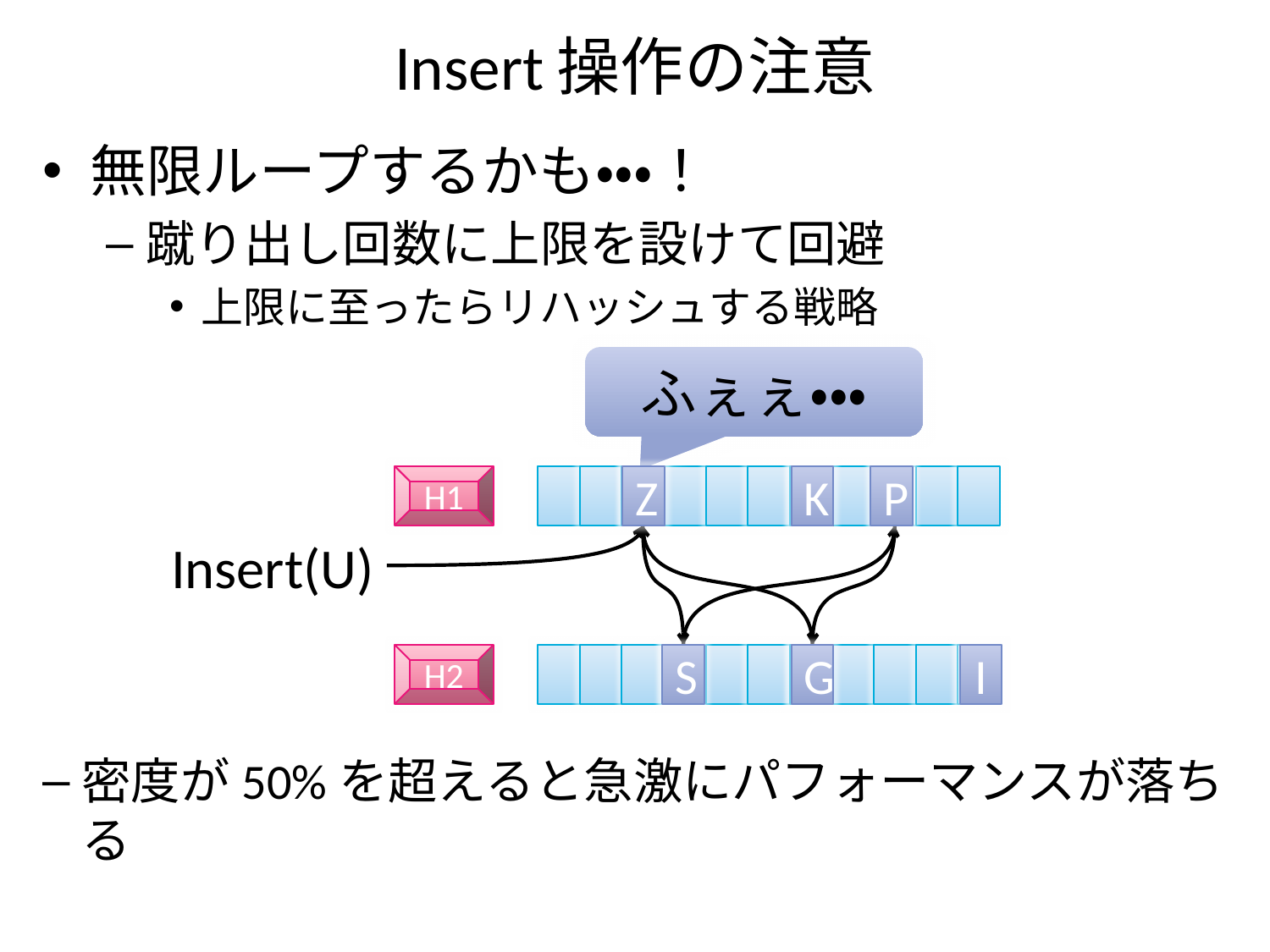

# Insert操作の注意
無限ループするかも・・・！
蹴り出し回数に上限を設けて回避
上限に至ったらリハッシュする戦略

ふぇぇ・・・
H1

Z

K

P

Insert(U)
H2

S

G

I
密度が50%を超えると急激にパフォーマンスが落ちる